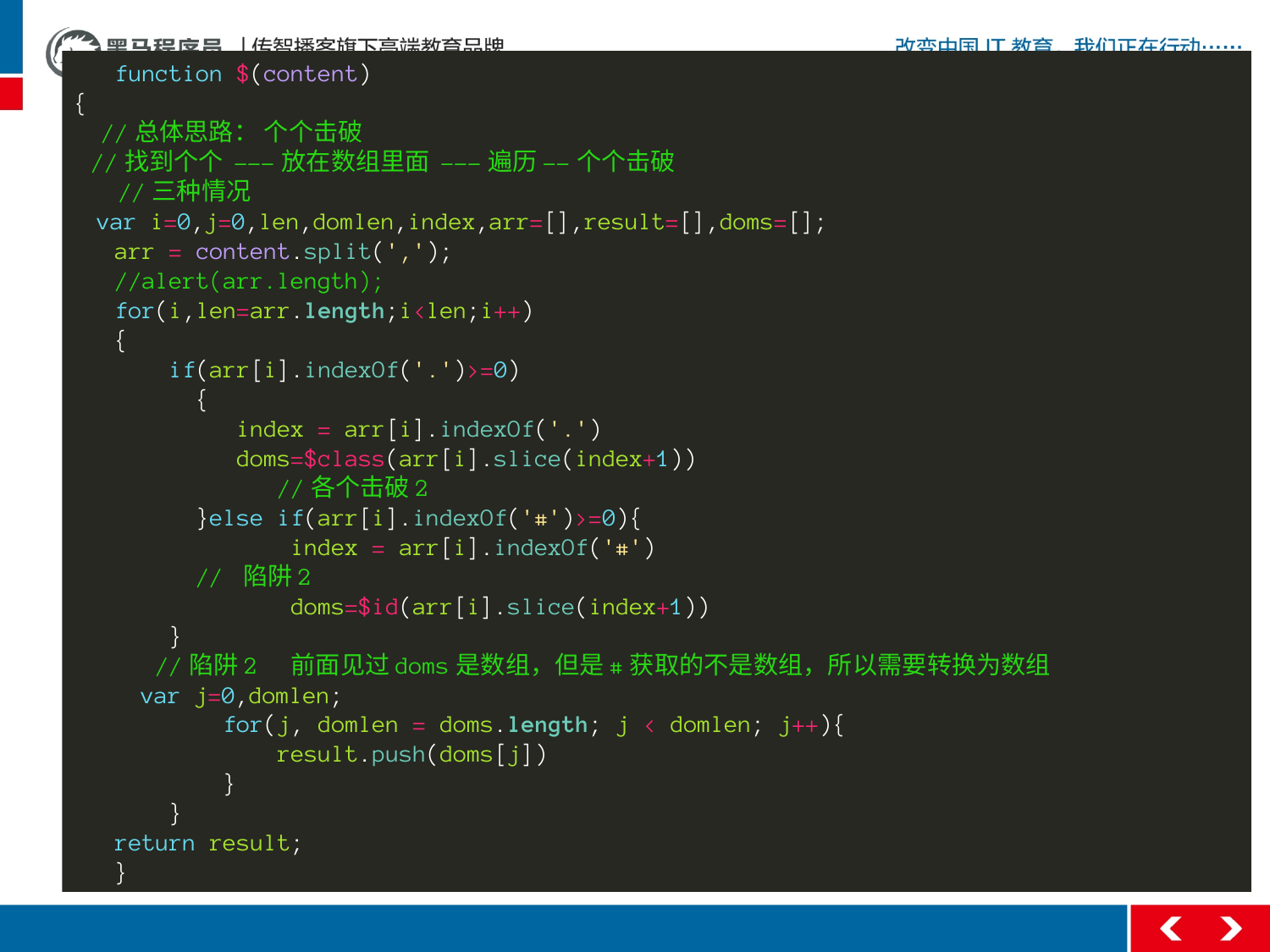

#
   function $(content)
{
  //总体思路： 个个击破
  //找到个个 ---放在数组里面 ---遍历--个个击破
       //三种情况
   var i=0,j=0,len,domlen,index,arr=[],result=[],doms=[];
   arr = content.split(',');
   //alert(arr.length);
   for(i,len=arr.length;i<len;i++)
   {
       if(arr[i].indexOf('.')>=0)
         {
            index = arr[i].indexOf('.')
            doms=$class(arr[i].slice(index+1))
               //各个击破2
         }else if(arr[i].indexOf('#')>=0){
                index = arr[i].indexOf('#')
         // 陷阱2
                doms=$id(arr[i].slice(index+1))
       }
      //陷阱2  前面见过doms是数组，但是#获取的不是数组，所以需要转换为数组
           var j=0,domlen;
           for(j, domlen = doms.length; j < domlen; j++){
               result.push(doms[j])
           }
       }
   return result;
   }